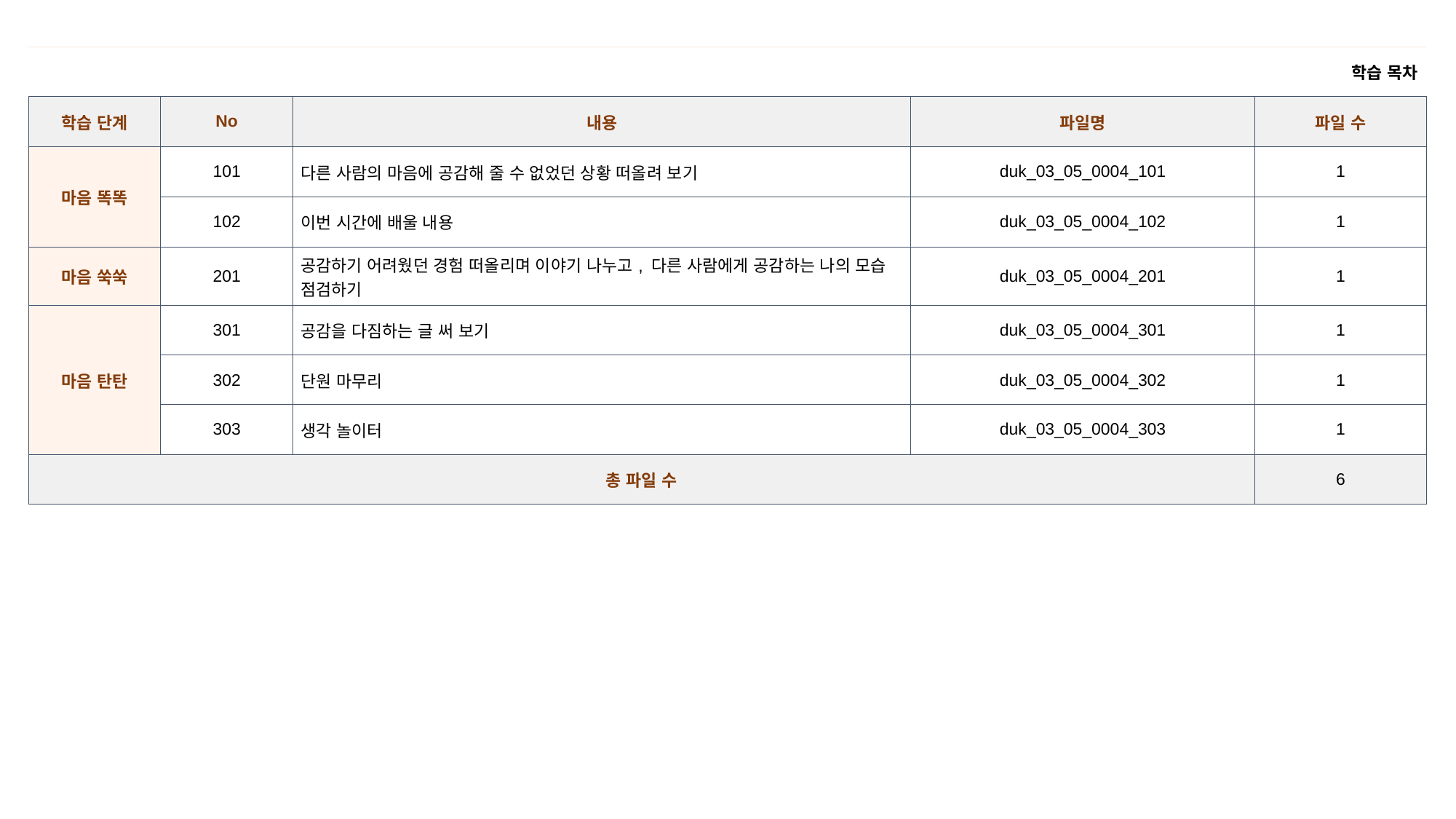

| 학습 목차 |  |  |  |  |
| --- | --- | --- | --- | --- |
| 학습 단계 | No | 내용 | 파일명 | 파일 수 |
| 마음 똑똑 | 101 | 다른 사람의 마음에 공감해 줄 수 없었던 상황 떠올려 보기 | duk\_03\_05\_0004\_101 | 1 |
|  | 102 | 이번 시간에 배울 내용 | duk\_03\_05\_0004\_102 | 1 |
| 마음 쑥쑥 | 201 | 공감하기 어려웠던 경험 떠올리며 이야기 나누고, 다른 사람에게 공감하는 나의 모습 점검하기 | duk\_03\_05\_0004\_201 | 1 |
| 마음 탄탄 | 301 | 공감을 다짐하는 글 써 보기 | duk\_03\_05\_0004\_301 | 1 |
|  | 302 | 단원 마무리 | duk\_03\_05\_0004\_302 | 1 |
|  | 303 | 생각 놀이터 | duk\_03\_05\_0004\_303 | 1 |
| 총 파일 수 |  |  |  | 6 |